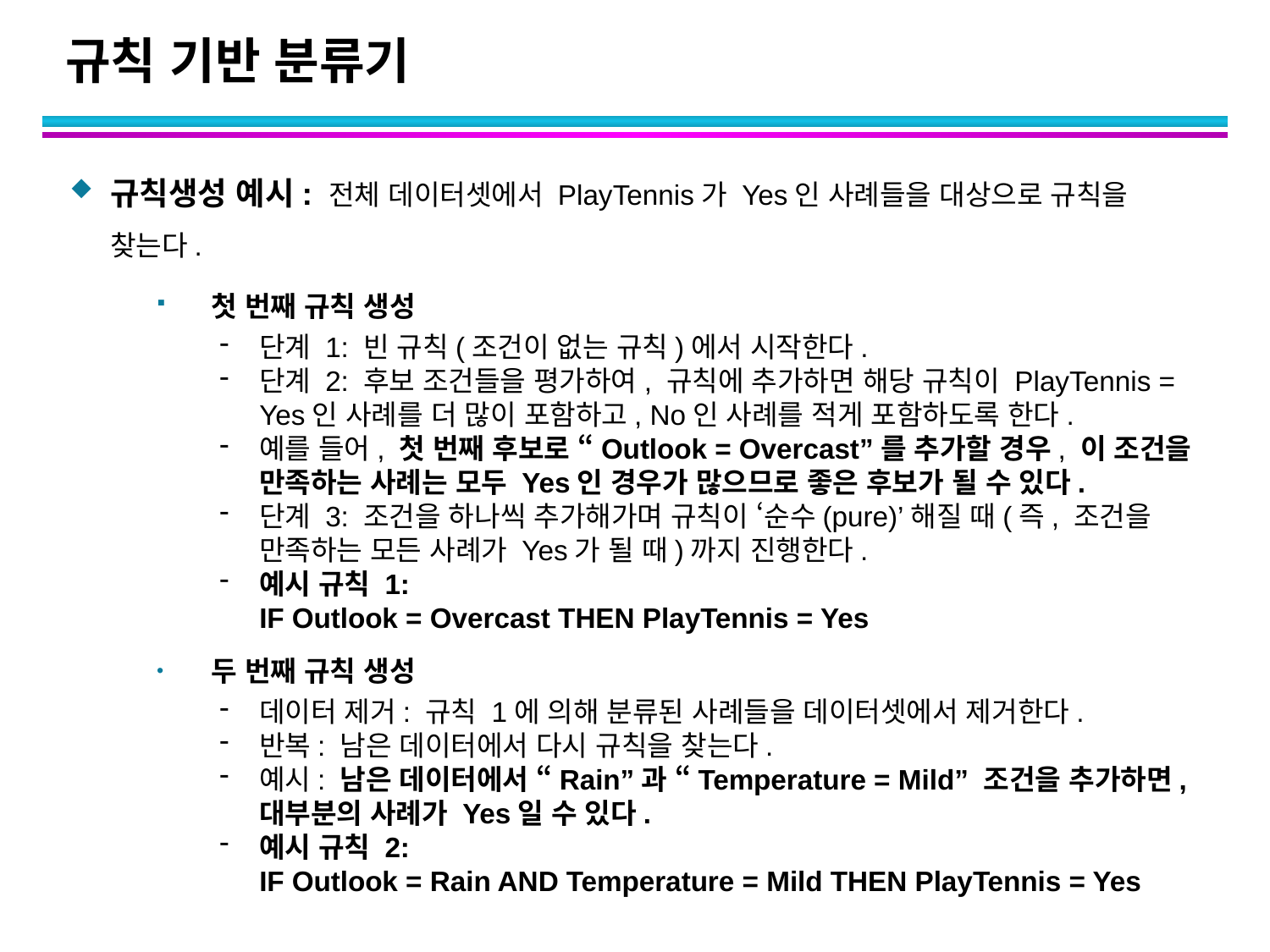

# 규칙 기반 분류기
규칙생성 예시: 전체 데이터셋에서 PlayTennis가 Yes인 사례들을 대상으로 규칙을 찾는다.
 첫 번째 규칙 생성
단계 1: 빈 규칙(조건이 없는 규칙)에서 시작한다.
단계 2: 후보 조건들을 평가하여, 규칙에 추가하면 해당 규칙이 PlayTennis = Yes인 사례를 더 많이 포함하고, No인 사례를 적게 포함하도록 한다.
예를 들어, 첫 번째 후보로 “Outlook = Overcast”를 추가할 경우, 이 조건을 만족하는 사례는 모두 Yes인 경우가 많으므로 좋은 후보가 될 수 있다.
단계 3: 조건을 하나씩 추가해가며 규칙이 ‘순수(pure)’해질 때(즉, 조건을 만족하는 모든 사례가 Yes가 될 때)까지 진행한다.
예시 규칙 1:
IF Outlook = Overcast THEN PlayTennis = Yes
 두 번째 규칙 생성
데이터 제거: 규칙 1에 의해 분류된 사례들을 데이터셋에서 제거한다.
반복: 남은 데이터에서 다시 규칙을 찾는다.
예시: 남은 데이터에서 “Rain”과 “Temperature = Mild” 조건을 추가하면, 대부분의 사례가 Yes일 수 있다.
예시 규칙 2:
IF Outlook = Rain AND Temperature = Mild THEN PlayTennis = Yes